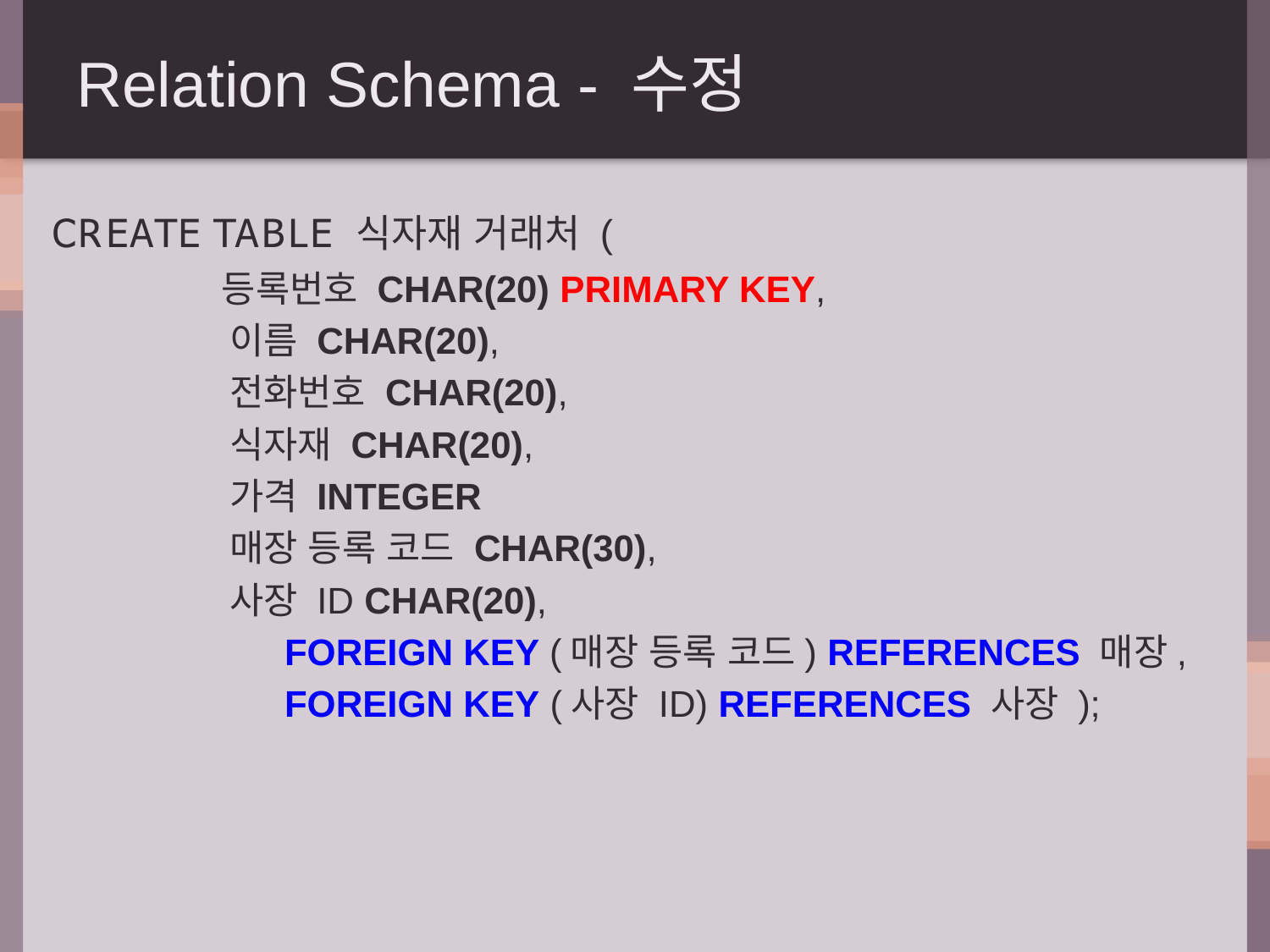

# Relation Schema - 수정
CREATE TABLE 식자재 거래처 (
		등록번호 CHAR(20) PRIMARY KEY,
		이름 CHAR(20),
		전화번호 CHAR(20),
		식자재 CHAR(20),
		가격 INTEGER
		매장 등록 코드 CHAR(30),
		사장 ID CHAR(20),
		FOREIGN KEY (매장 등록 코드) REFERENCES 매장,
		FOREIGN KEY (사장 ID) REFERENCES 사장 );